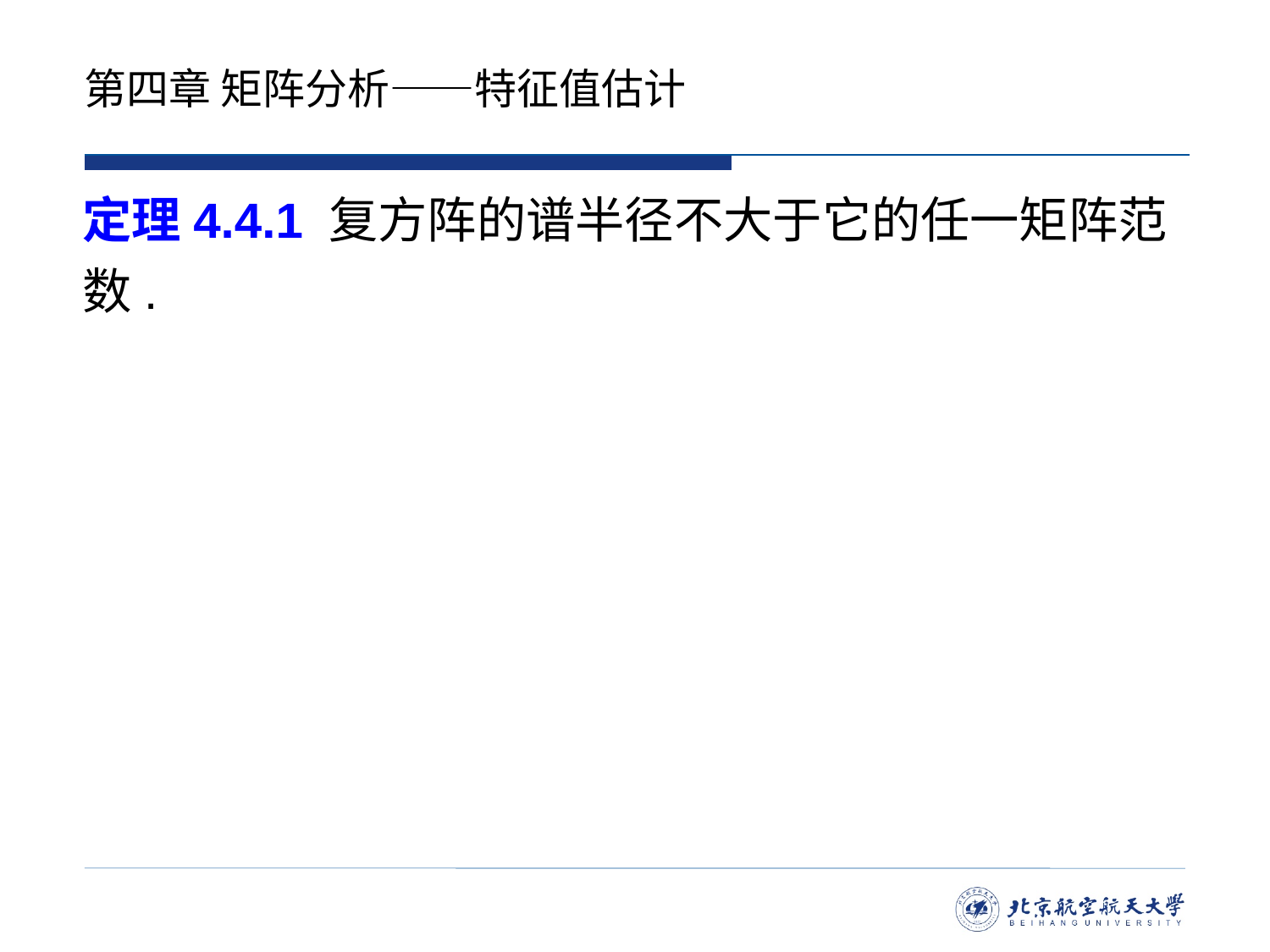

# 第四章 矩阵分析——特征值估计
定理4.4.1 复方阵的谱半径不大于它的任一矩阵范数.